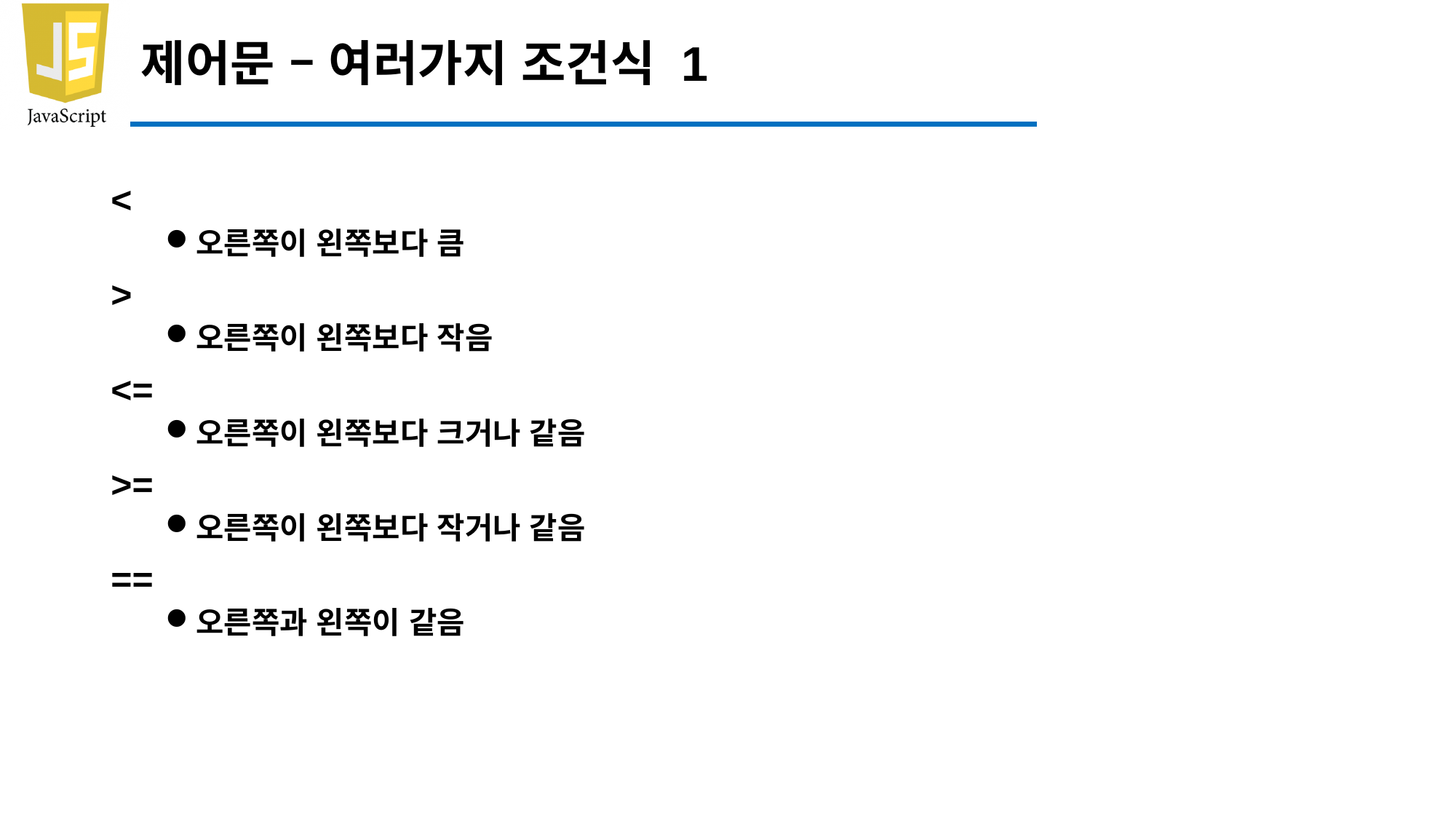

# 제어문 – 여러가지 조건식 1
<
오른쪽이 왼쪽보다 큼
>
오른쪽이 왼쪽보다 작음
<=
오른쪽이 왼쪽보다 크거나 같음
>=
오른쪽이 왼쪽보다 작거나 같음
==
오른쪽과 왼쪽이 같음